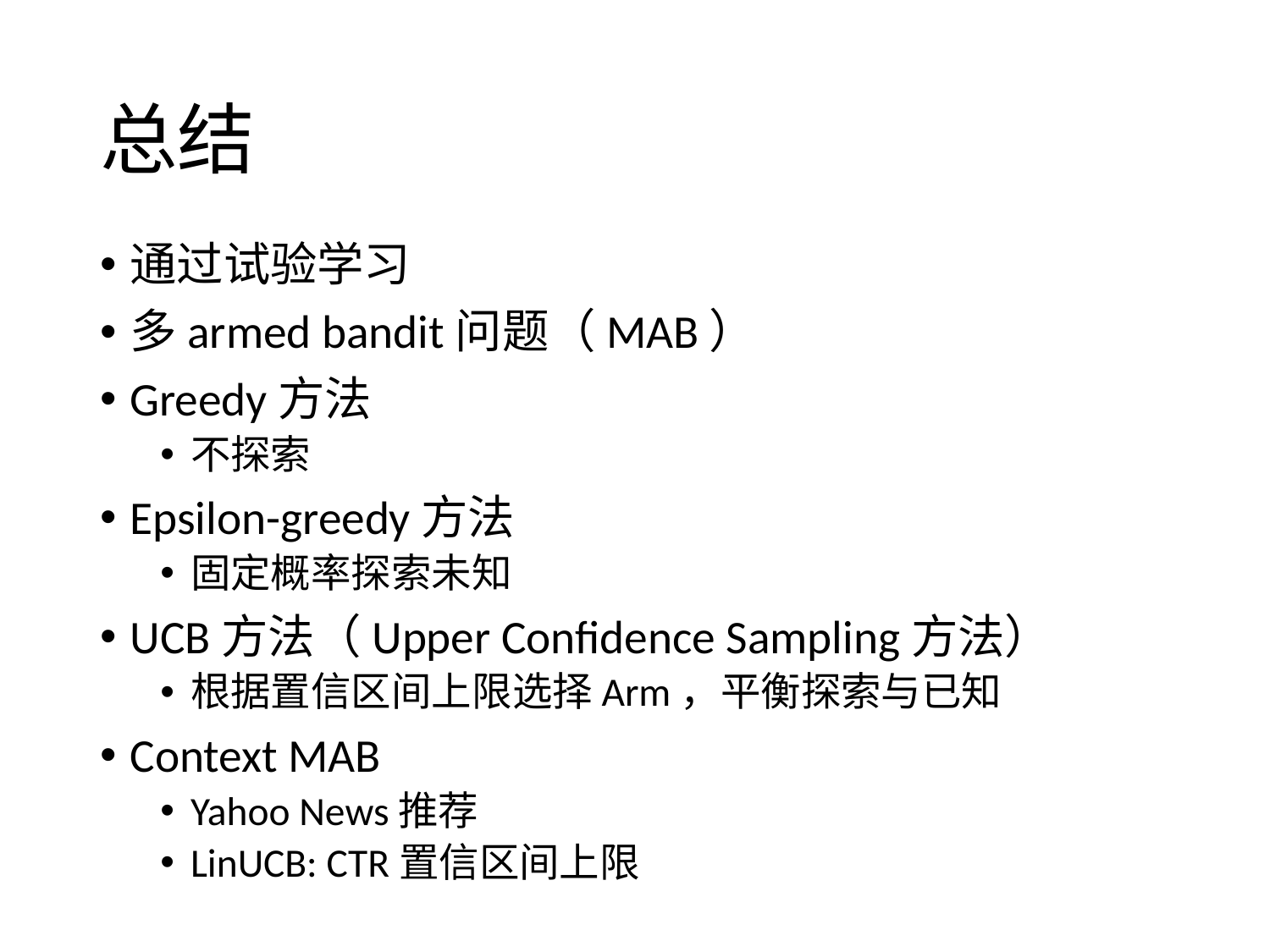

# 总结
通过试验学习
多armed bandit问题（MAB）
Greedy方法
不探索
Epsilon-greedy方法
固定概率探索未知
UCB方法（Upper Confidence Sampling方法）
根据置信区间上限选择Arm，平衡探索与已知
Context MAB
Yahoo News推荐
LinUCB: CTR置信区间上限